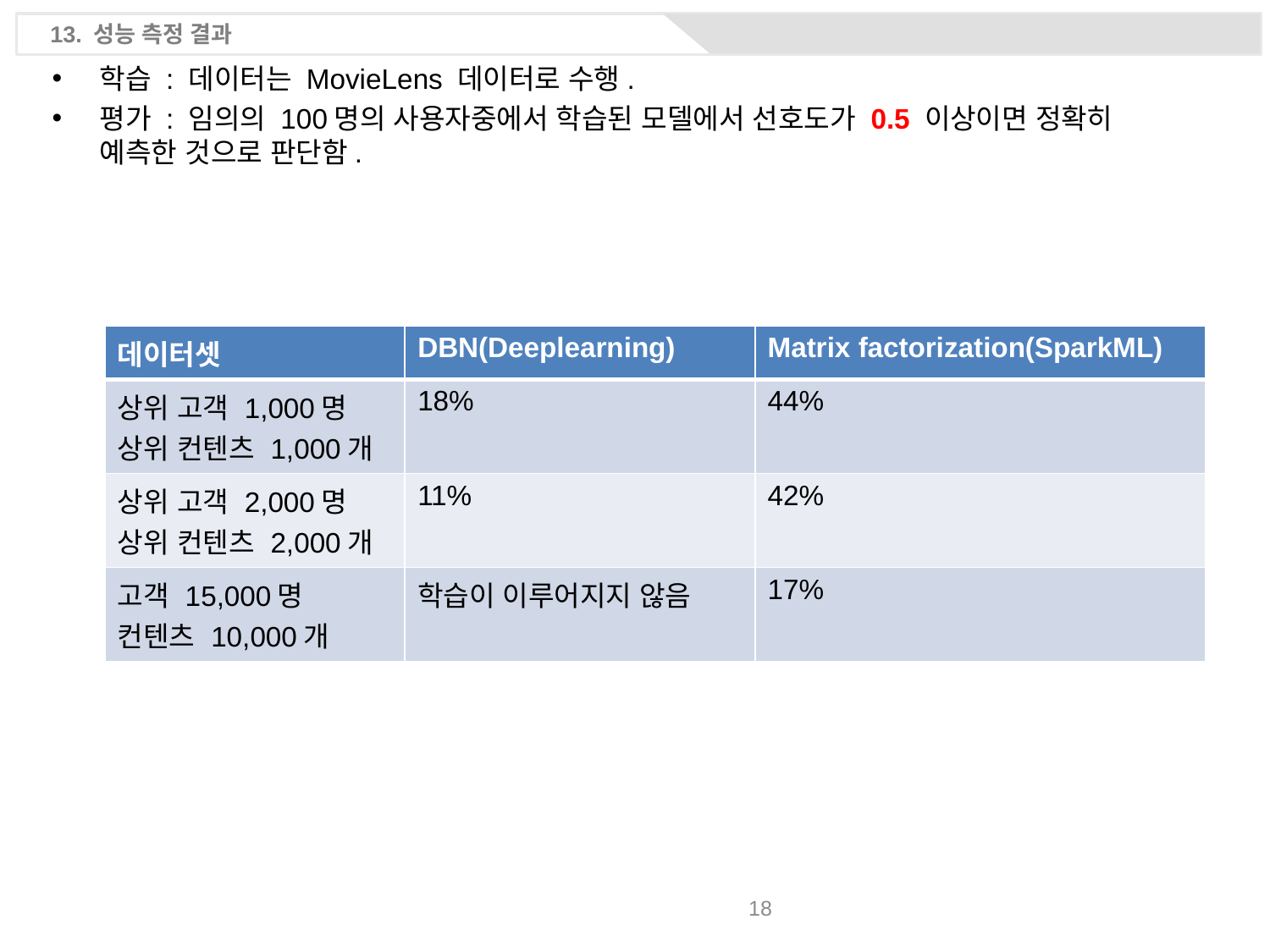

13. 성능 측정 결과

학습 : 데이터는 MovieLens 데이터로 수행.
평가 : 임의의 100명의 사용자중에서 학습된 모델에서 선호도가 0.5 이상이면 정확히 예측한 것으로 판단함.
| 데이터셋 | DBN(Deeplearning) | Matrix factorization(SparkML) |
| --- | --- | --- |
| 상위 고객 1,000명 상위 컨텐츠 1,000개 | 18% | 44% |
| 상위 고객 2,000명 상위 컨텐츠 2,000개 | 11% | 42% |
| 고객 15,000명 컨텐츠 10,000개 | 학습이 이루어지지 않음 | 17% |
18